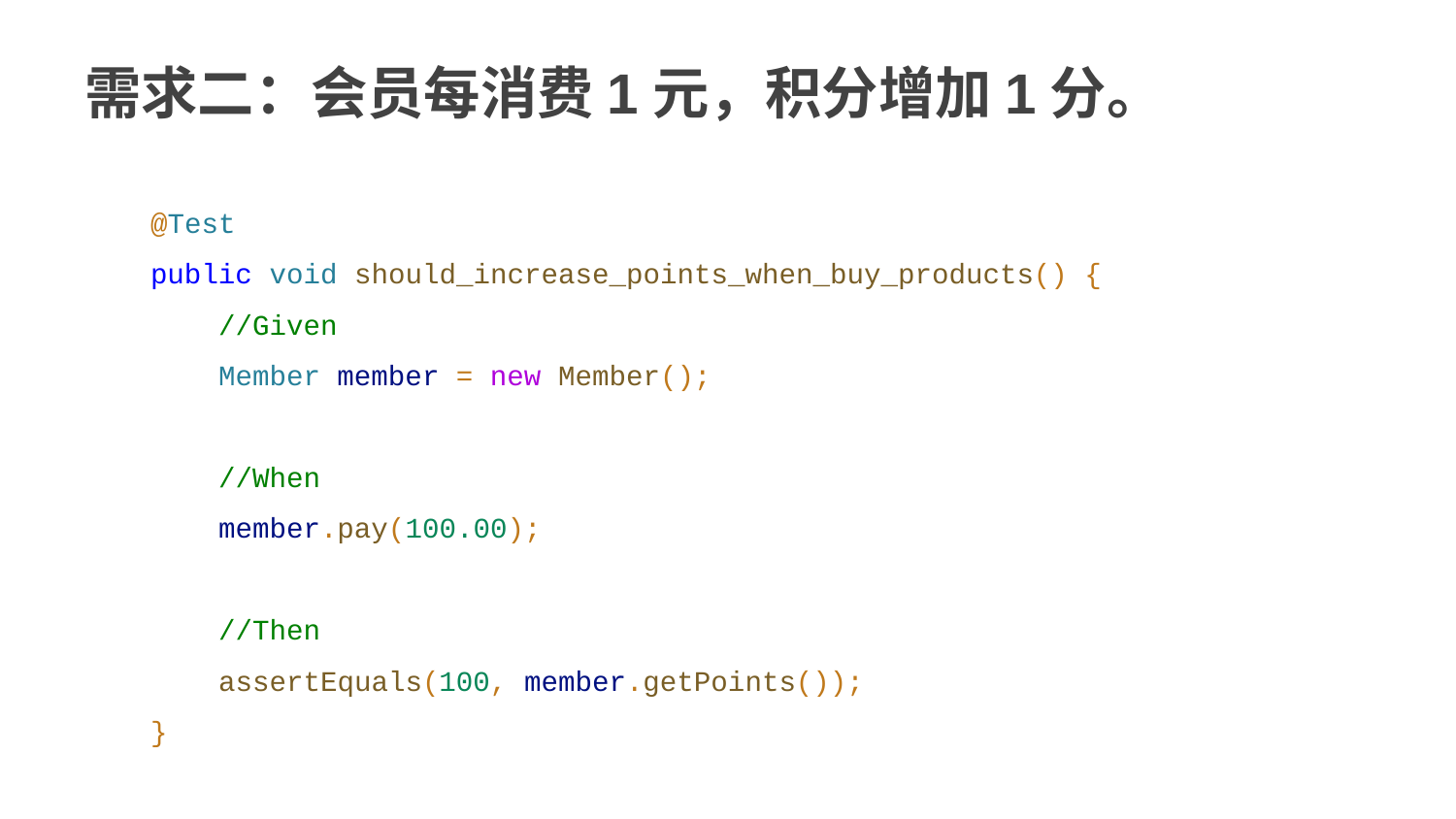

# 需求⼆：会员每消费1元，积分增加1分。
   @Test
   public void should_increase_points_when_buy_products() {
       //Given
       Member member = new Member();

       //When
       member.pay(100.00);

       //Then
       assertEquals(100, member.getPoints());
   }